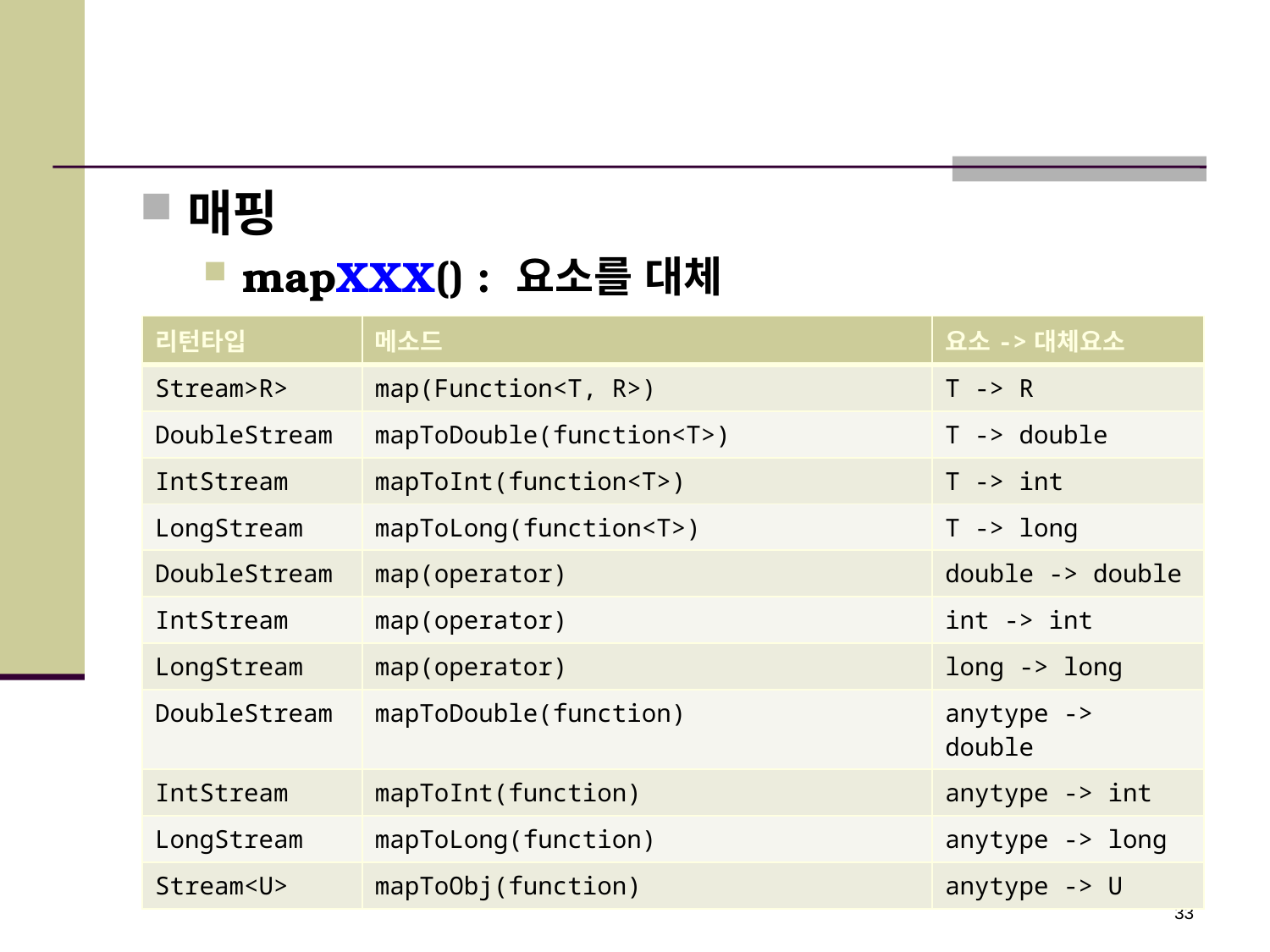

#
매핑
mapXXX() : 요소를 대체

| 리턴타입 | 메소드 | 요소->대체요소 |
| --- | --- | --- |
| Stream>R> | map(Function<T, R>) | T -> R |
| DoubleStream | mapToDouble(function<T>) | T -> double |
| IntStream | mapToInt(function<T>) | T -> int |
| LongStream | mapToLong(function<T>) | T -> long |
| DoubleStream | map(operator) | double -> double |
| IntStream | map(operator) | int -> int |
| LongStream | map(operator) | long -> long |
| DoubleStream | mapToDouble(function) | anytype -> double |
| IntStream | mapToInt(function) | anytype -> int |
| LongStream | mapToLong(function) | anytype -> long |
| Stream<U> | mapToObj(function) | anytype -> U |
33